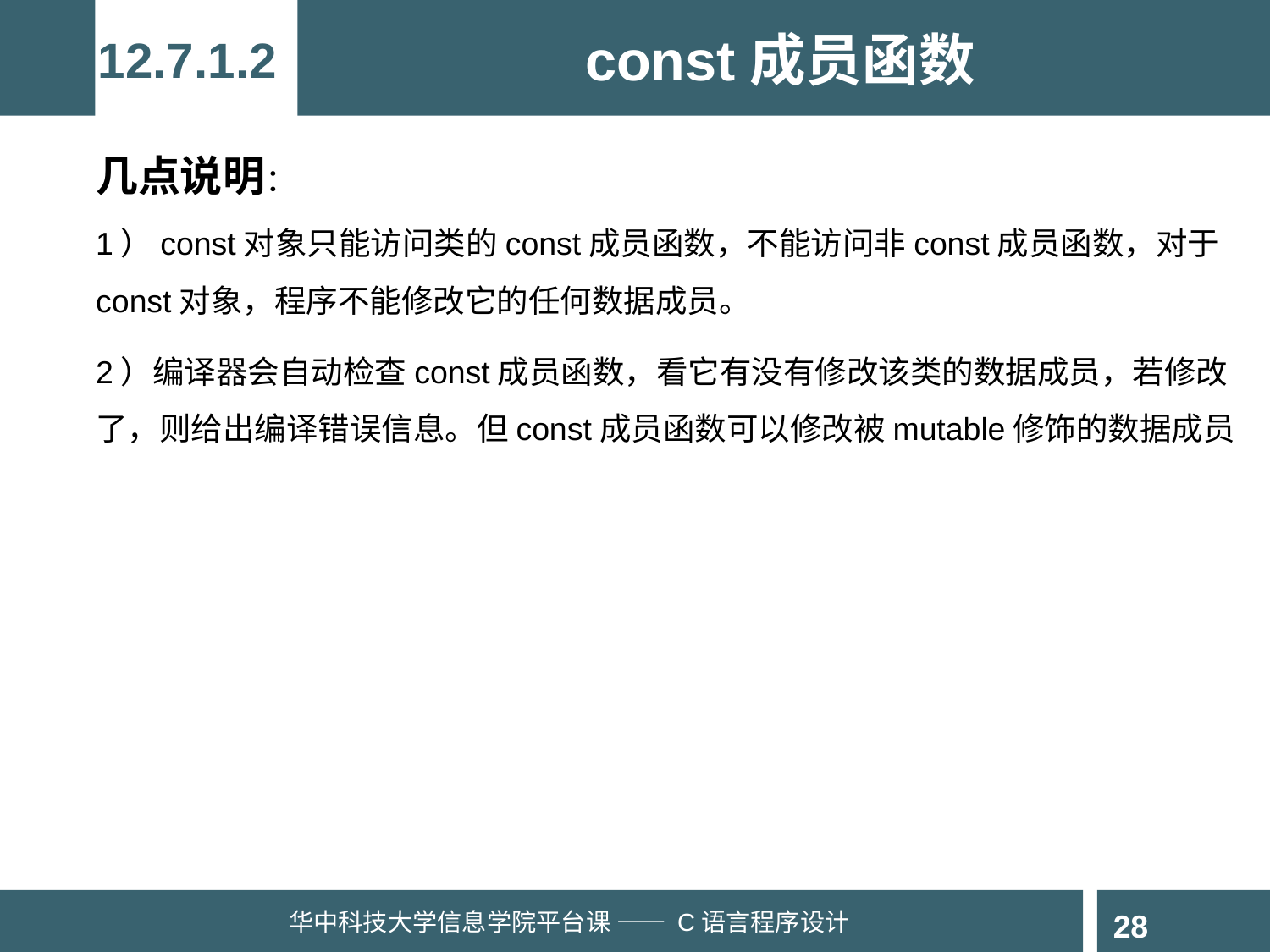

const成员函数
12.7.1.2
几点说明：
1）const对象只能访问类的const成员函数，不能访问非const成员函数，对于const对象，程序不能修改它的任何数据成员。
2）编译器会自动检查const成员函数，看它有没有修改该类的数据成员，若修改了，则给出编译错误信息。但const成员函数可以修改被mutable修饰的数据成员